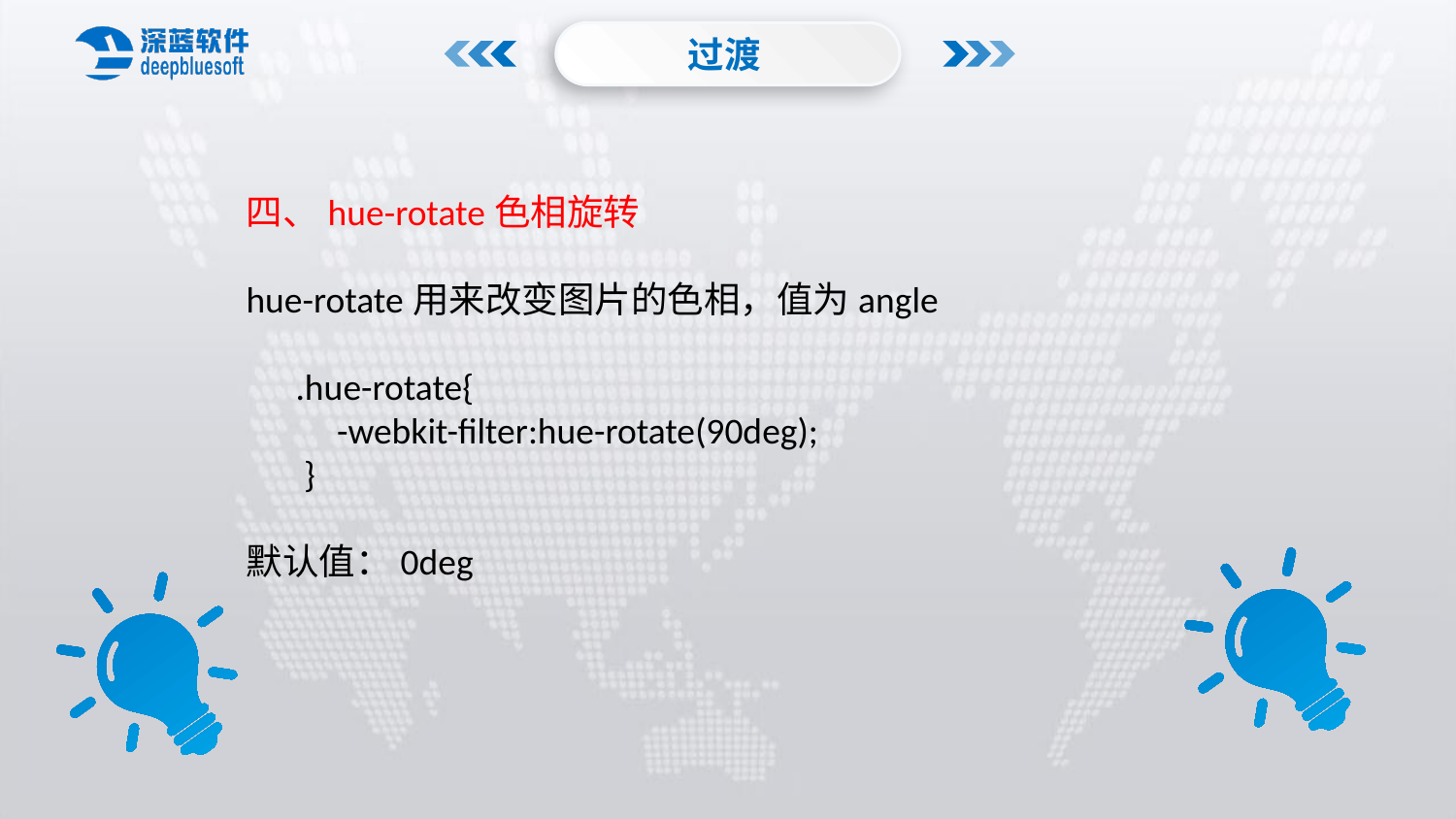

过渡

四、hue-rotate色相旋转

hue-rotate用来改变图片的色相，值为angle

      .hue-rotate{
           -webkit-filter:hue-rotate(90deg);
       }

默认值：0deg